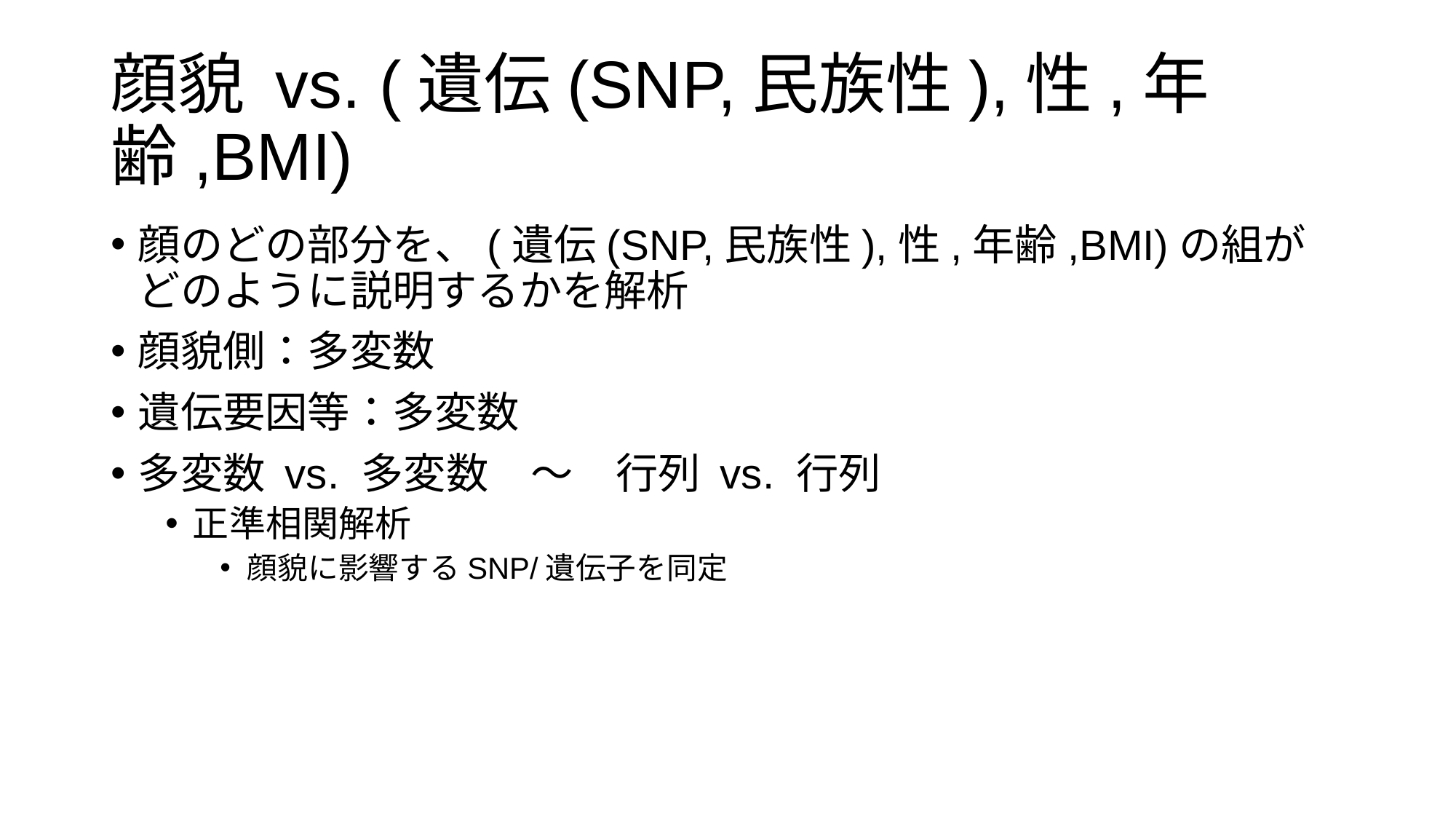

# 顔貌 vs. (遺伝(SNP,民族性),性,年齢,BMI)
顔のどの部分を、(遺伝(SNP,民族性),性,年齢,BMI)の組がどのように説明するかを解析
顔貌側：多変数
遺伝要因等：多変数
多変数 vs. 多変数　～　行列 vs. 行列
正準相関解析
顔貌に影響するSNP/遺伝子を同定